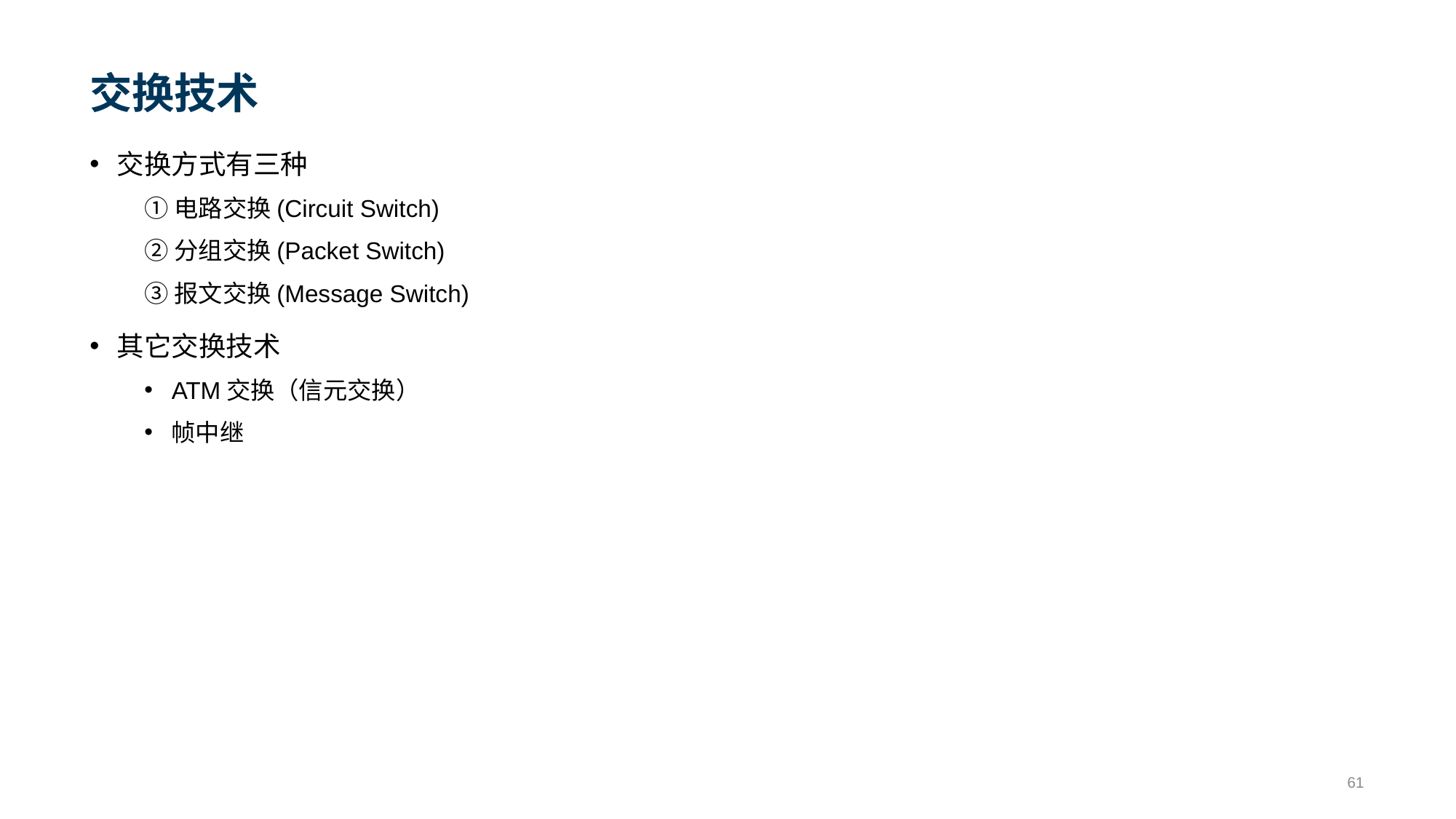

# 交换技术
交换方式有三种
①电路交换(Circuit Switch)
②分组交换(Packet Switch)
③报文交换(Message Switch)
其它交换技术
ATM交换（信元交换）
帧中继
61